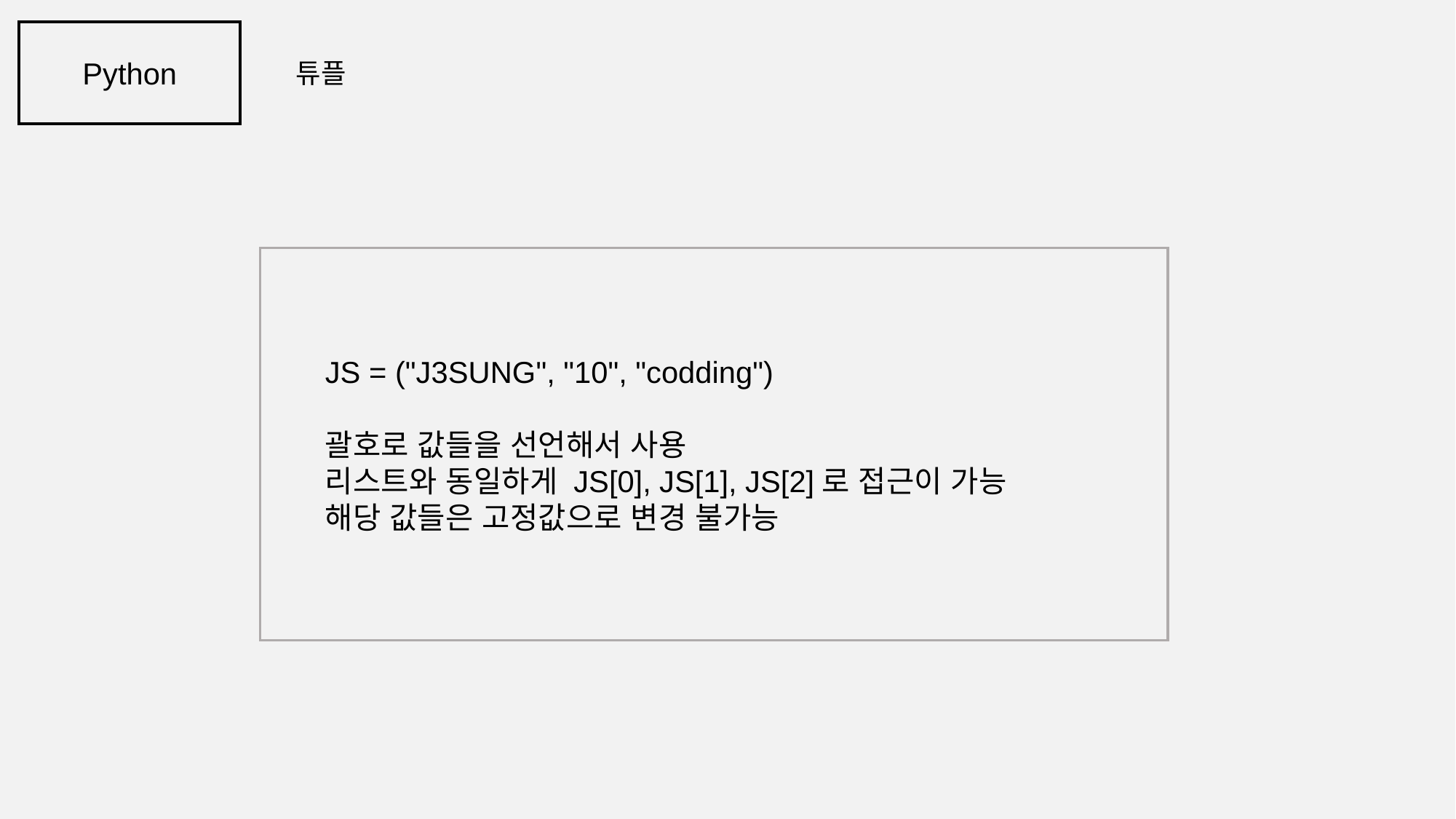

Python
튜플
JS = ("J3SUNG", "10", "codding")
괄호로 값들을 선언해서 사용
리스트와 동일하게 JS[0], JS[1], JS[2]로 접근이 가능
해당 값들은 고정값으로 변경 불가능
   '"